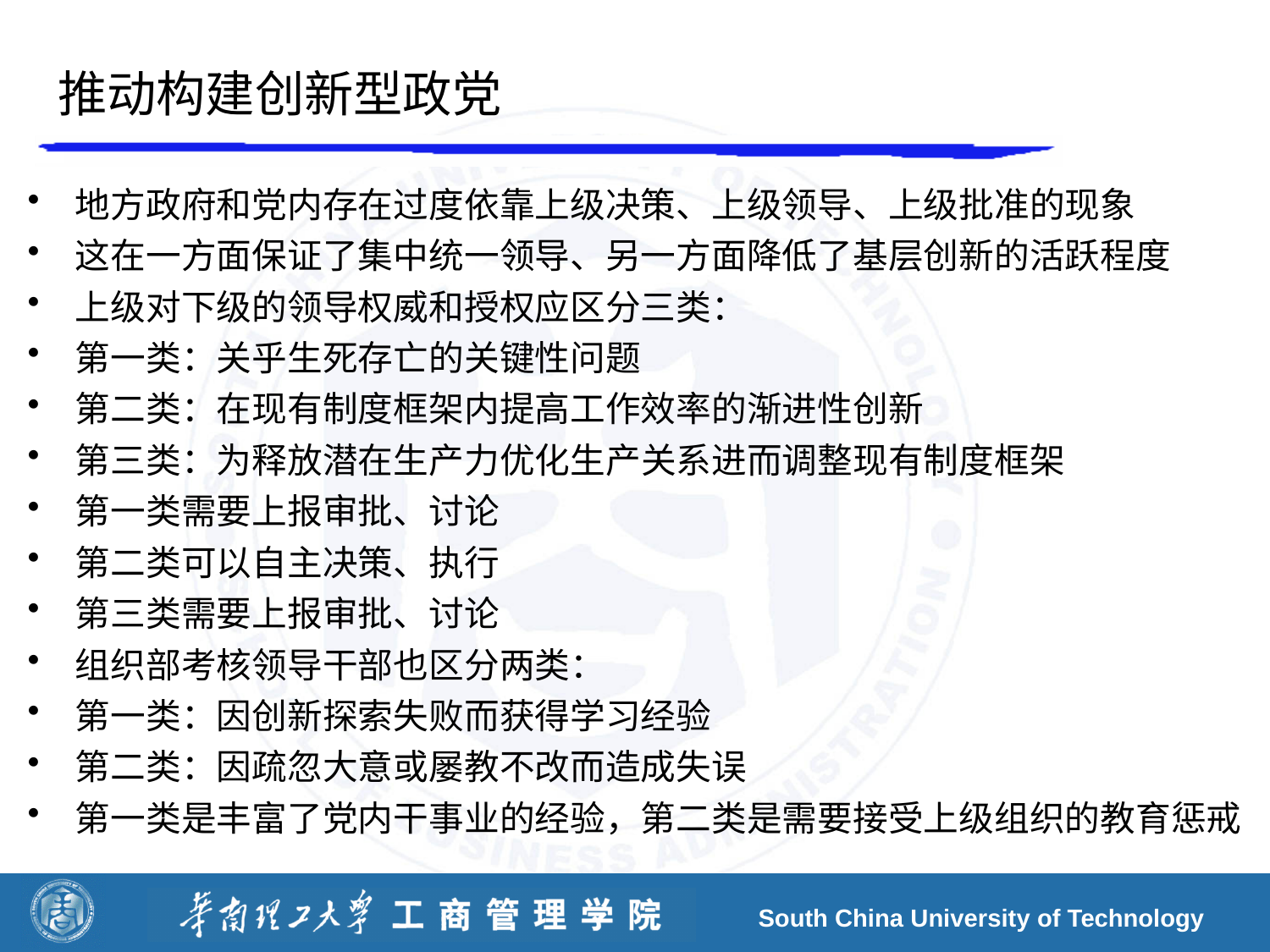

# 推动构建创新型政党
地方政府和党内存在过度依靠上级决策、上级领导、上级批准的现象
这在一方面保证了集中统一领导、另一方面降低了基层创新的活跃程度
上级对下级的领导权威和授权应区分三类：
第一类：关乎生死存亡的关键性问题
第二类：在现有制度框架内提高工作效率的渐进性创新
第三类：为释放潜在生产力优化生产关系进而调整现有制度框架
第一类需要上报审批、讨论
第二类可以自主决策、执行
第三类需要上报审批、讨论
组织部考核领导干部也区分两类：
第一类：因创新探索失败而获得学习经验
第二类：因疏忽大意或屡教不改而造成失误
第一类是丰富了党内干事业的经验，第二类是需要接受上级组织的教育惩戒
South China University of Technology